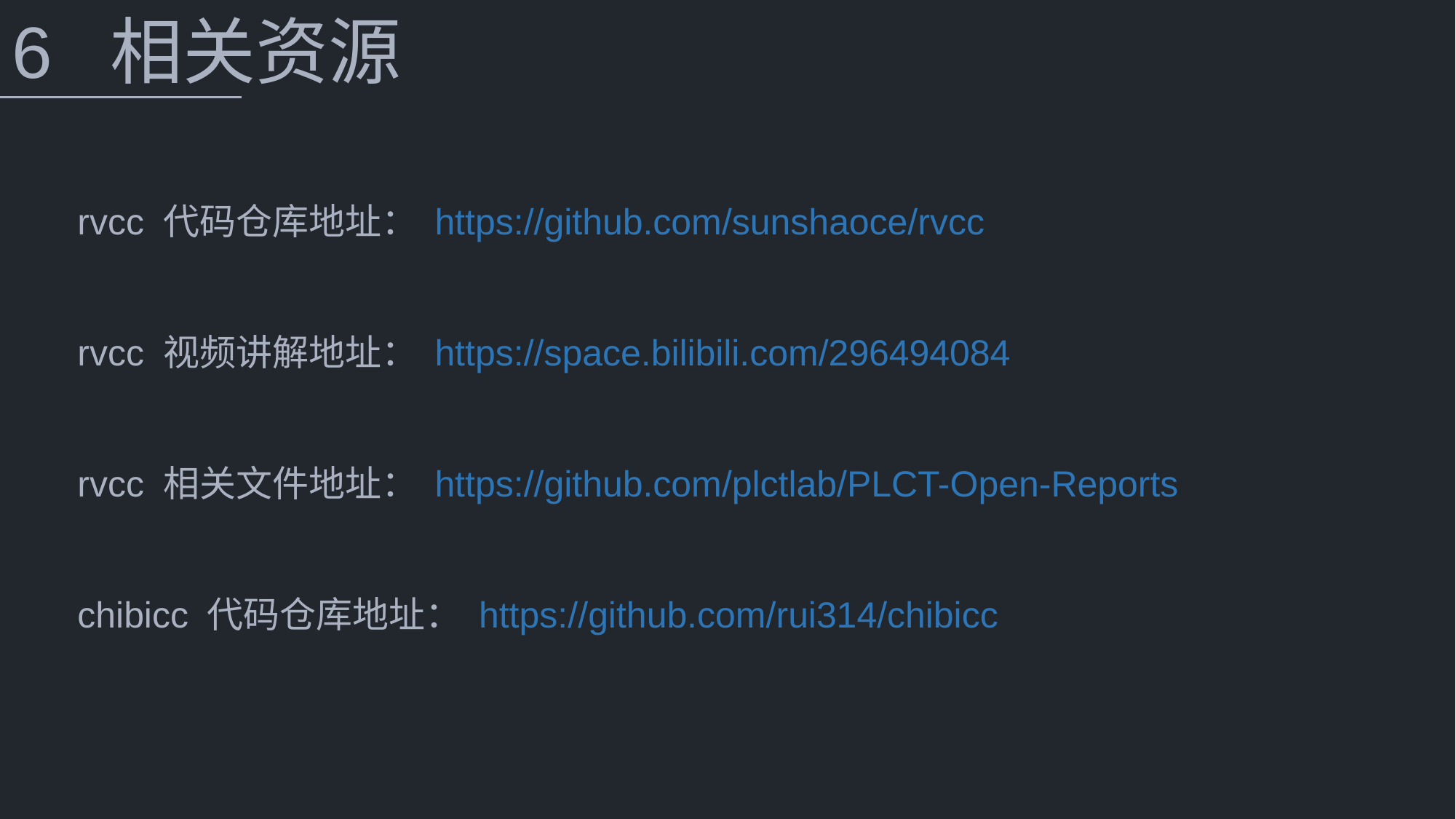

6  相关资源
rvcc 代码仓库地址： https://github.com/sunshaoce/rvcc

rvcc 视频讲解地址： https://space.bilibili.com/296494084

rvcc 相关文件地址： https://github.com/plctlab/PLCT-Open-Reports

chibicc 代码仓库地址： https://github.com/rui314/chibicc